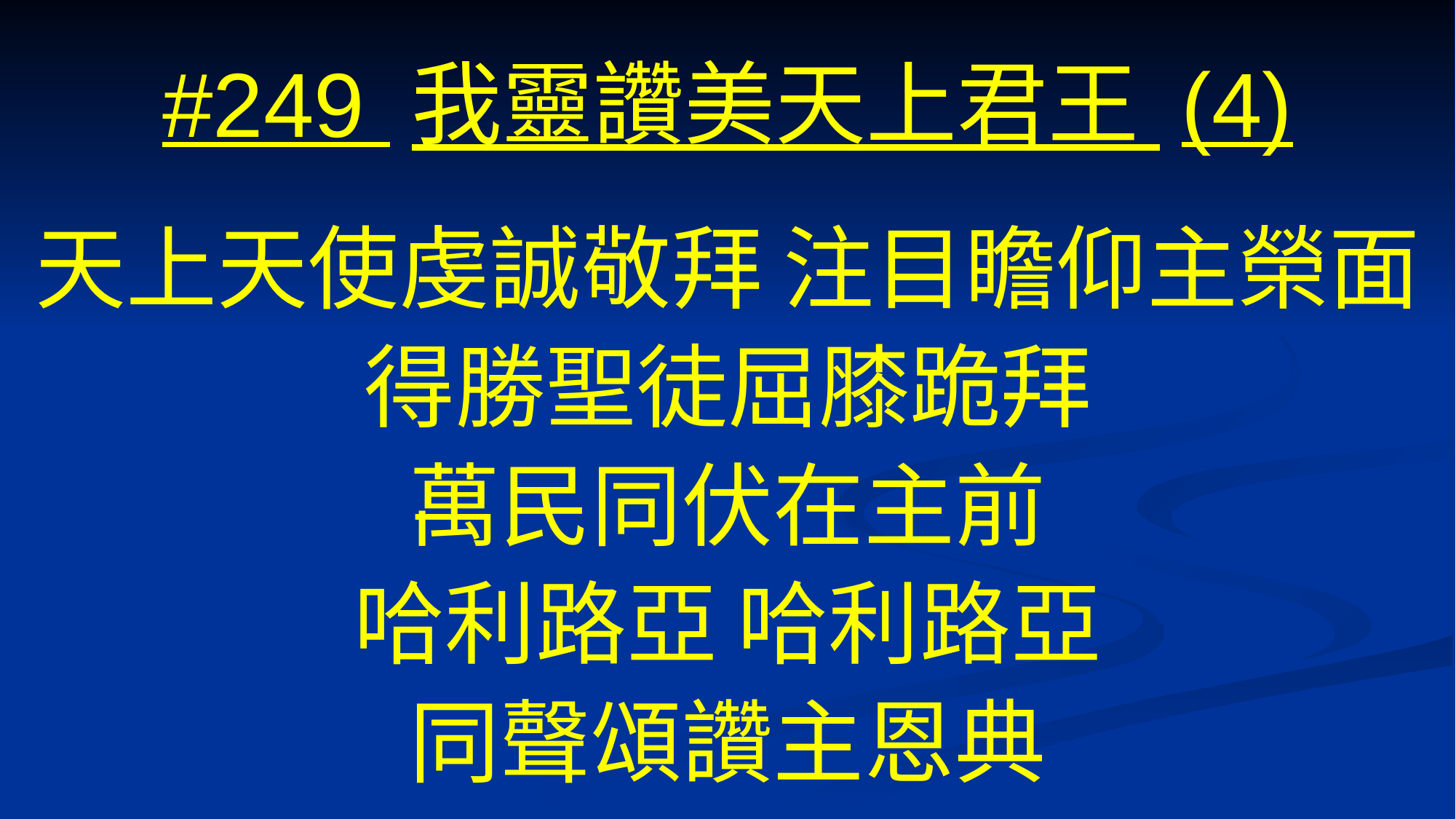

# #249 我靈讚美天上君王 (4)
天上天使虔誠敬拜 注目瞻仰主榮面
得勝聖徒屈膝跪拜
萬民同伏在主前
哈利路亞 哈利路亞
同聲頌讚主恩典